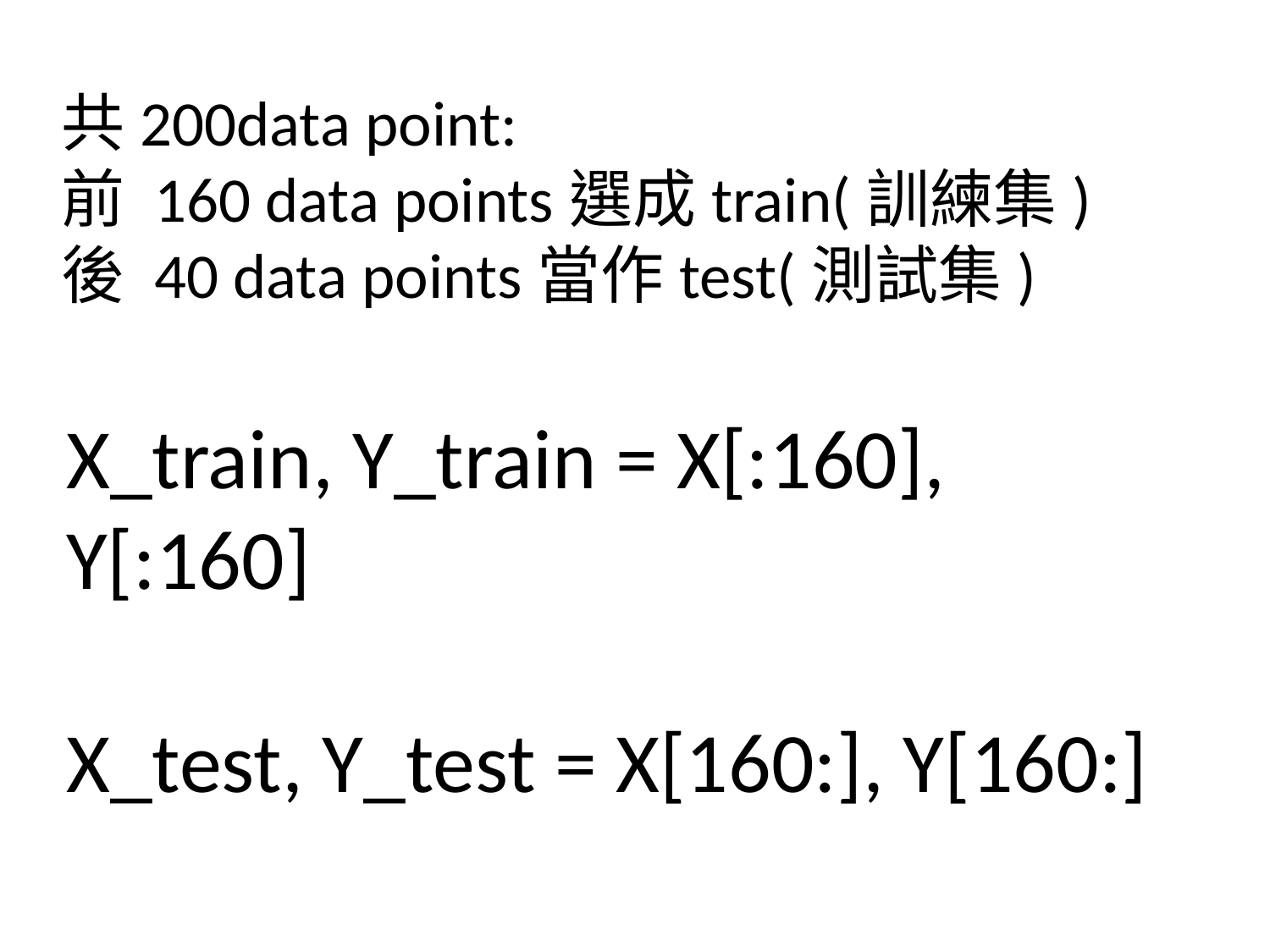

共200data point:
前 160 data points選成train(訓練集)
後 40 data points當作test(測試集)
X_train, Y_train = X[:160], Y[:160]

X_test, Y_test = X[160:], Y[160:]